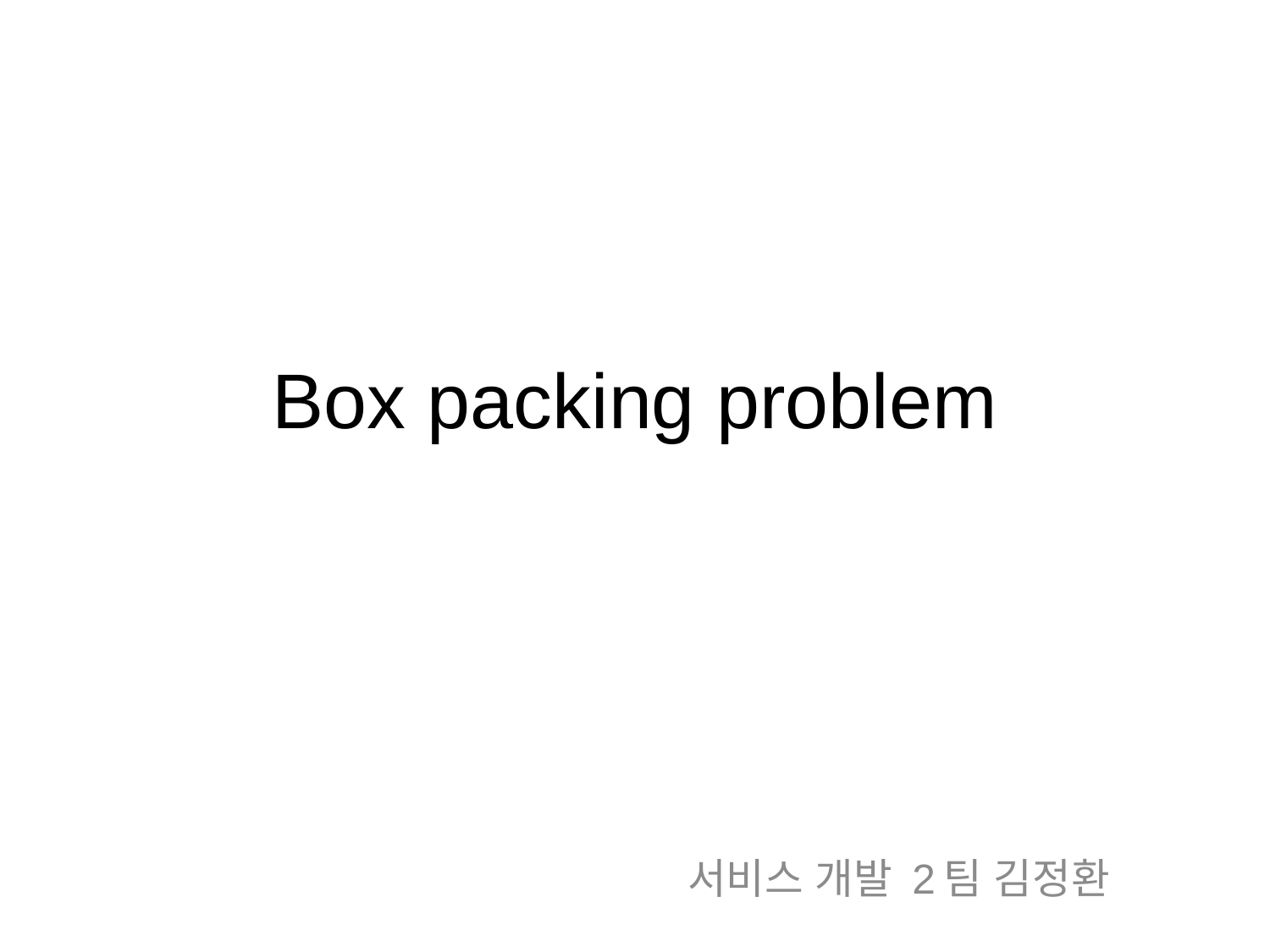

# Box packing problem
서비스 개발 2팀 김정환